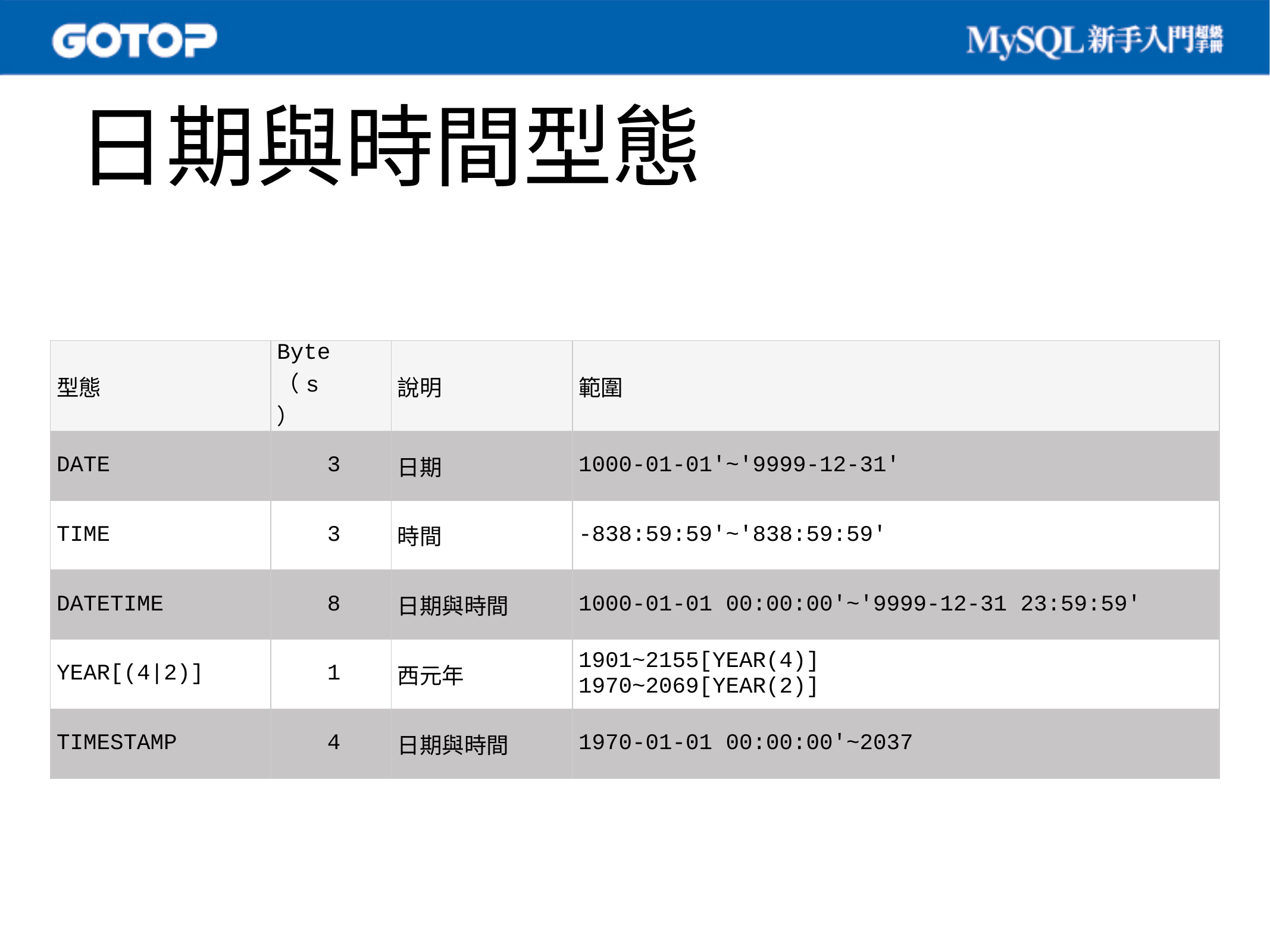

# 日期與時間型態
| 型態 | Byte（s） | 說明 | 範圍 |
| --- | --- | --- | --- |
| DATE | 3 | 日期 | 1000-01-01'~'9999-12-31' |
| TIME | 3 | 時間 | -838:59:59'~'838:59:59' |
| DATETIME | 8 | 日期與時間 | 1000-01-01 00:00:00'~'9999-12-31 23:59:59' |
| YEAR[(4|2)] | 1 | 西元年 | 1901~2155[YEAR(4)] 1970~2069[YEAR(2)] |
| TIMESTAMP | 4 | 日期與時間 | 1970-01-01 00:00:00'~2037 |